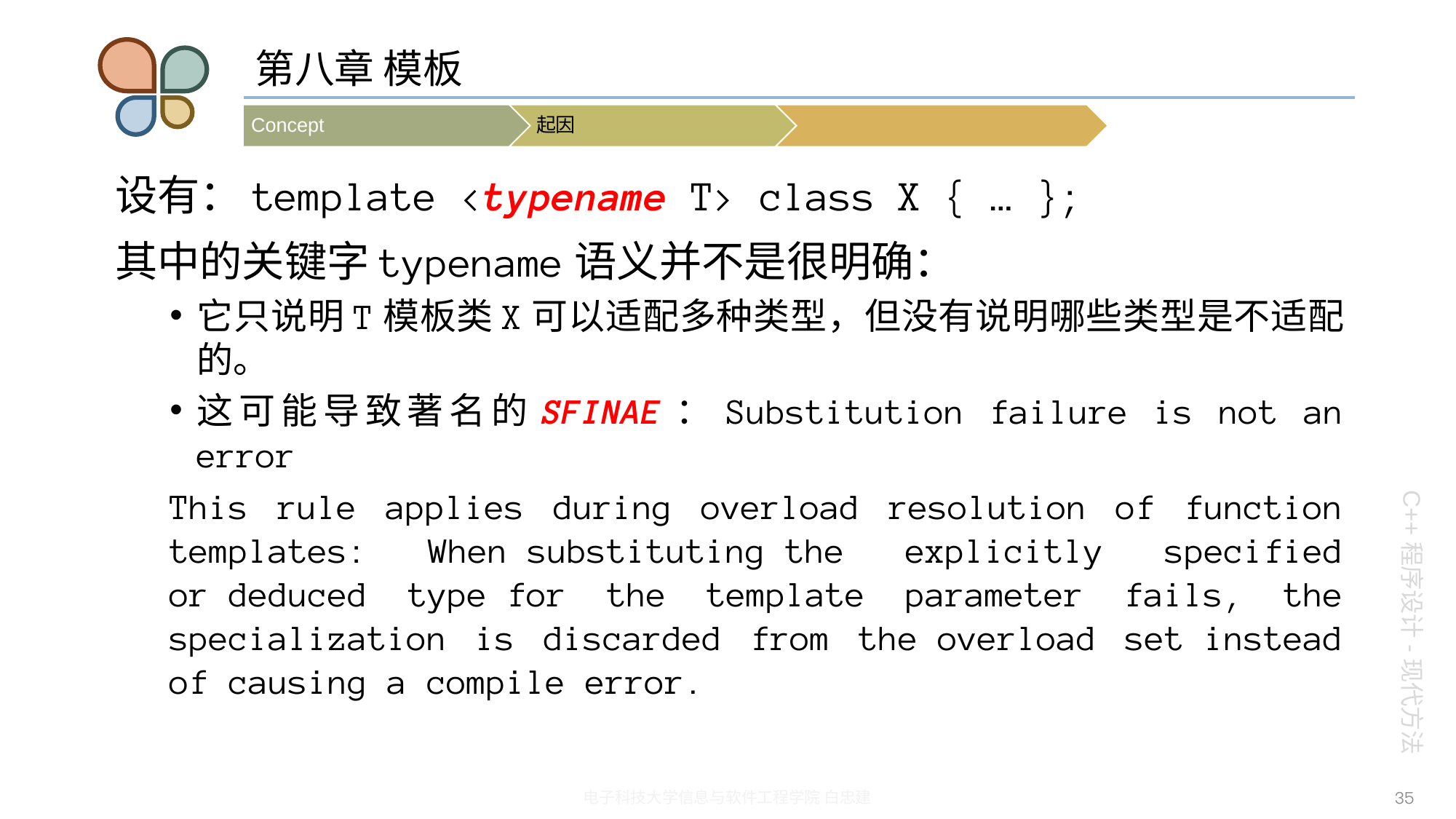

# 第八章 模板
Concept
起因

设有：template <typename T> class X { … };
其中的关键字typename语义并不是很明确：
它只说明T模板类X可以适配多种类型，但没有说明哪些类型是不适配的。
这可能导致著名的SFINAE：Substitution failure is not an error
This rule applies during overload resolution of function templates: When substituting the explicitly specified or deduced type for the template parameter fails, the specialization is discarded from the overload set instead of causing a compile error.

35